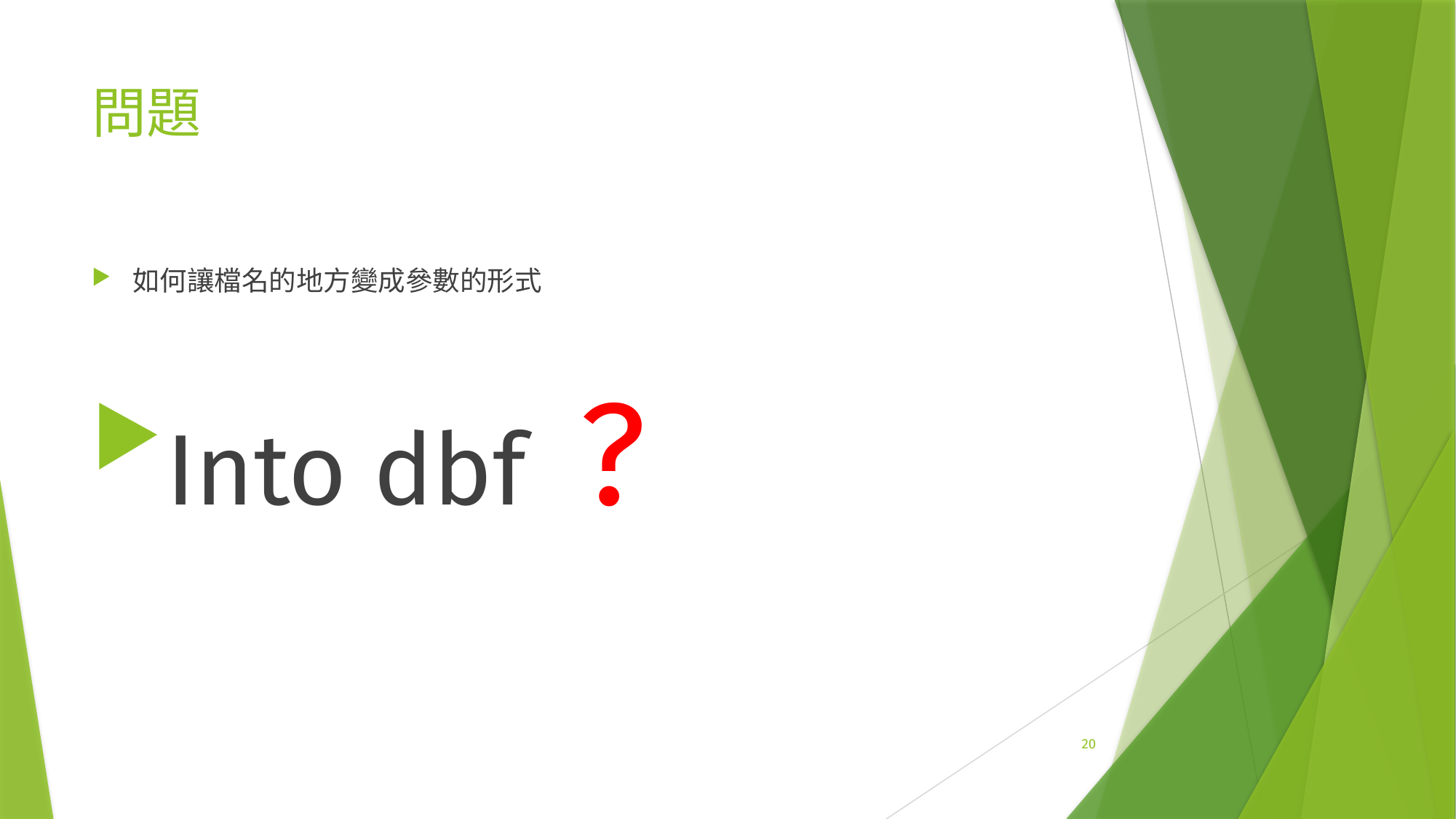

# 問題
如何讓檔名的地方變成參數的形式

Into dbf  ?
20